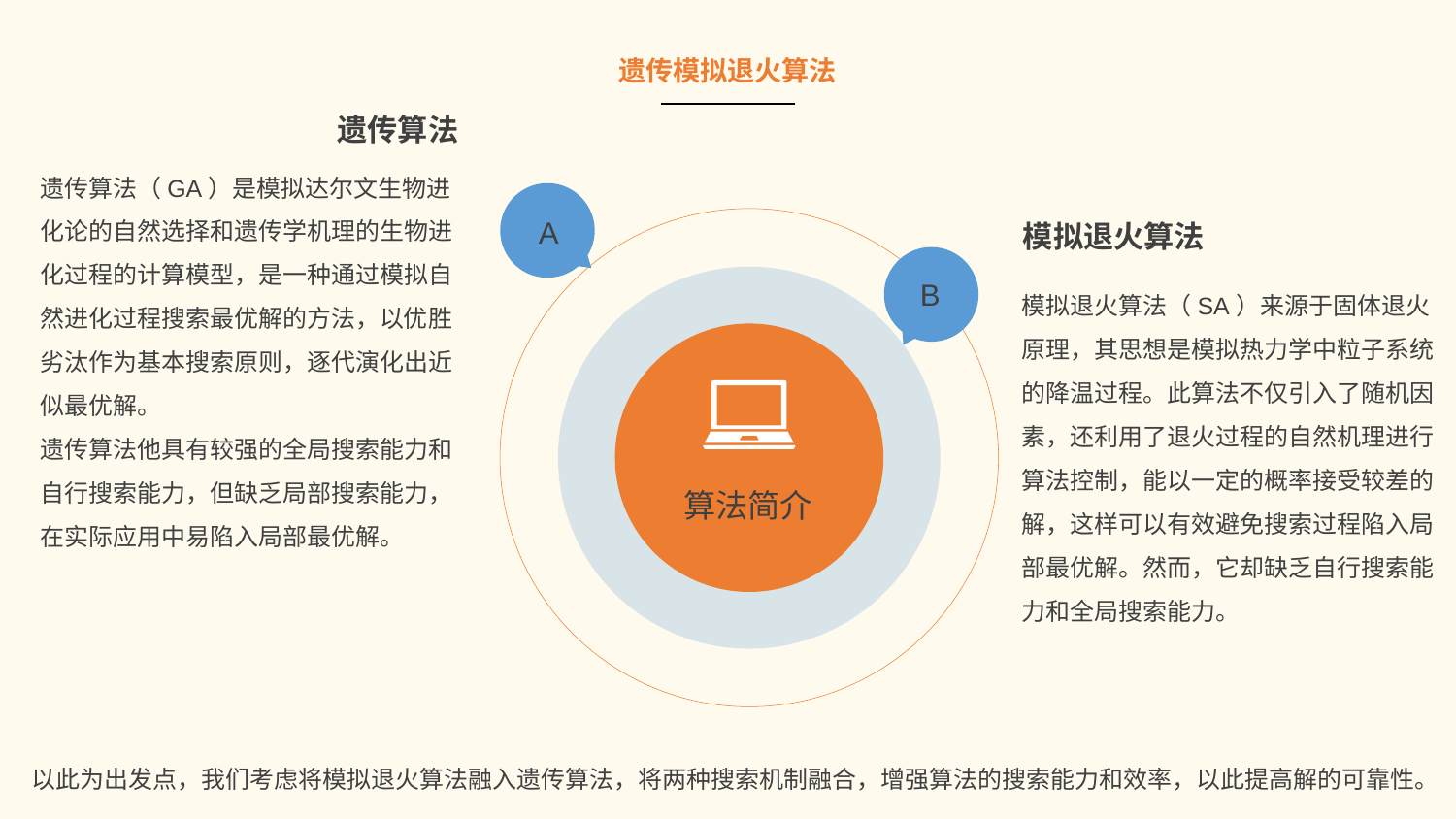

遗传模拟退火算法
遗传算法
遗传算法（GA）是模拟达尔文生物进化论的自然选择和遗传学机理的生物进化过程的计算模型，是一种通过模拟自然进化过程搜索最优解的方法，以优胜劣汰作为基本搜索原则，逐代演化出近似最优解。
遗传算法他具有较强的全局搜索能力和自行搜索能力，但缺乏局部搜索能力，在实际应用中易陷入局部最优解。

A

模拟退火算法
模拟退火算法（SA）来源于固体退火原理，其思想是模拟热力学中粒子系统的降温过程。此算法不仅引入了随机因素，还利用了退火过程的自然机理进行算法控制，能以一定的概率接受较差的解，这样可以有效避免搜索过程陷入局部最优解。然而，它却缺乏自行搜索能力和全局搜索能力。

B

算法简介
以此为出发点，我们考虑将模拟退火算法融入遗传算法，将两种搜索机制融合，增强算法的搜索能力和效率，以此提高解的可靠性。